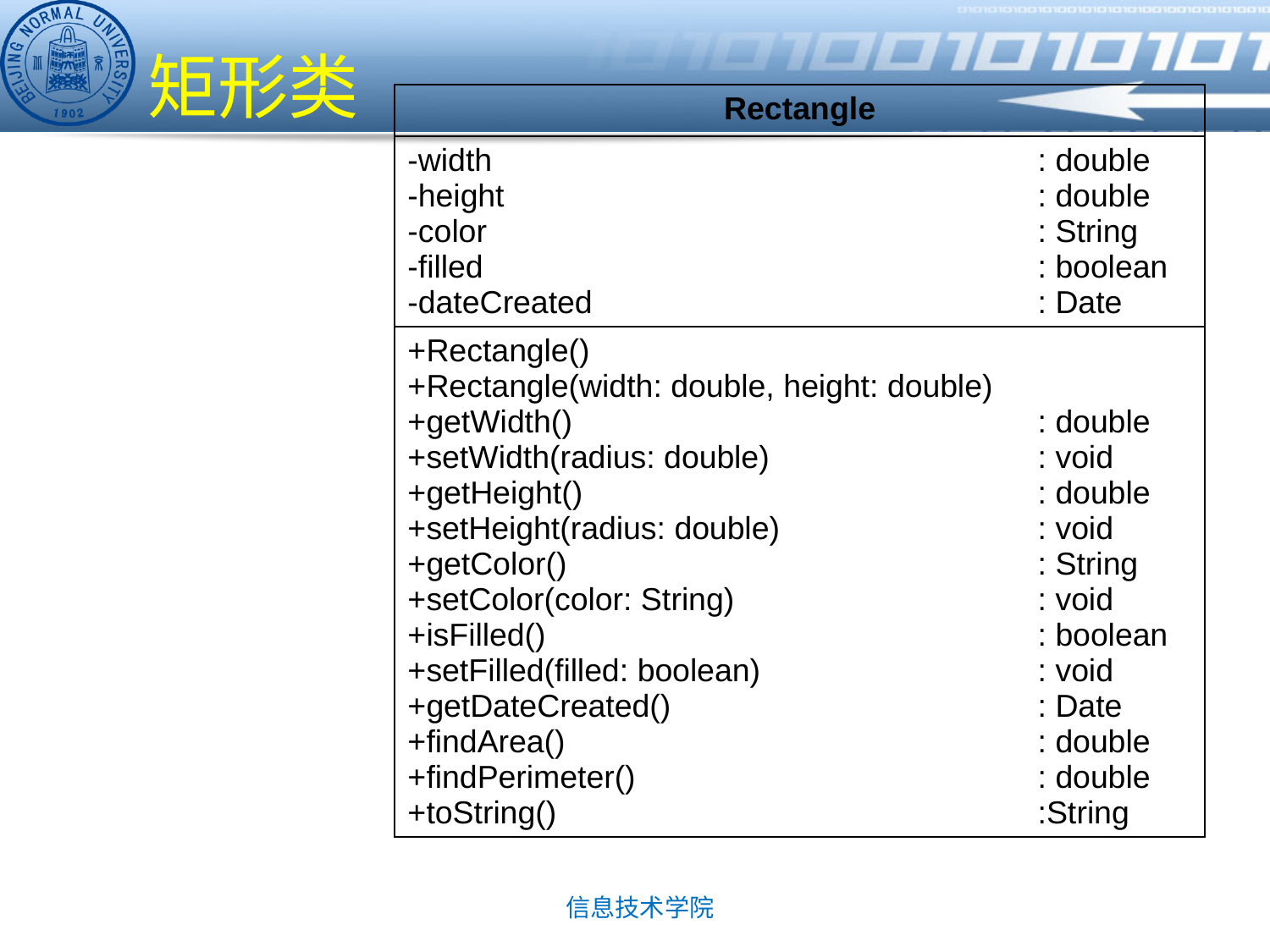

# 矩形类
| Rectangle |  |
| --- | --- |
| -width -height -color -filled -dateCreated | : double : double : String : boolean : Date |
| +Rectangle() +Rectangle(width: double, height: double) +getWidth() +setWidth(radius: double) +getHeight() +setHeight(radius: double) +getColor() +setColor(color: String) +isFilled() +setFilled(filled: boolean) +getDateCreated() +findArea() +findPerimeter() +toString() | : double : void : double : void : String : void : boolean : void : Date : double : double :String |
7